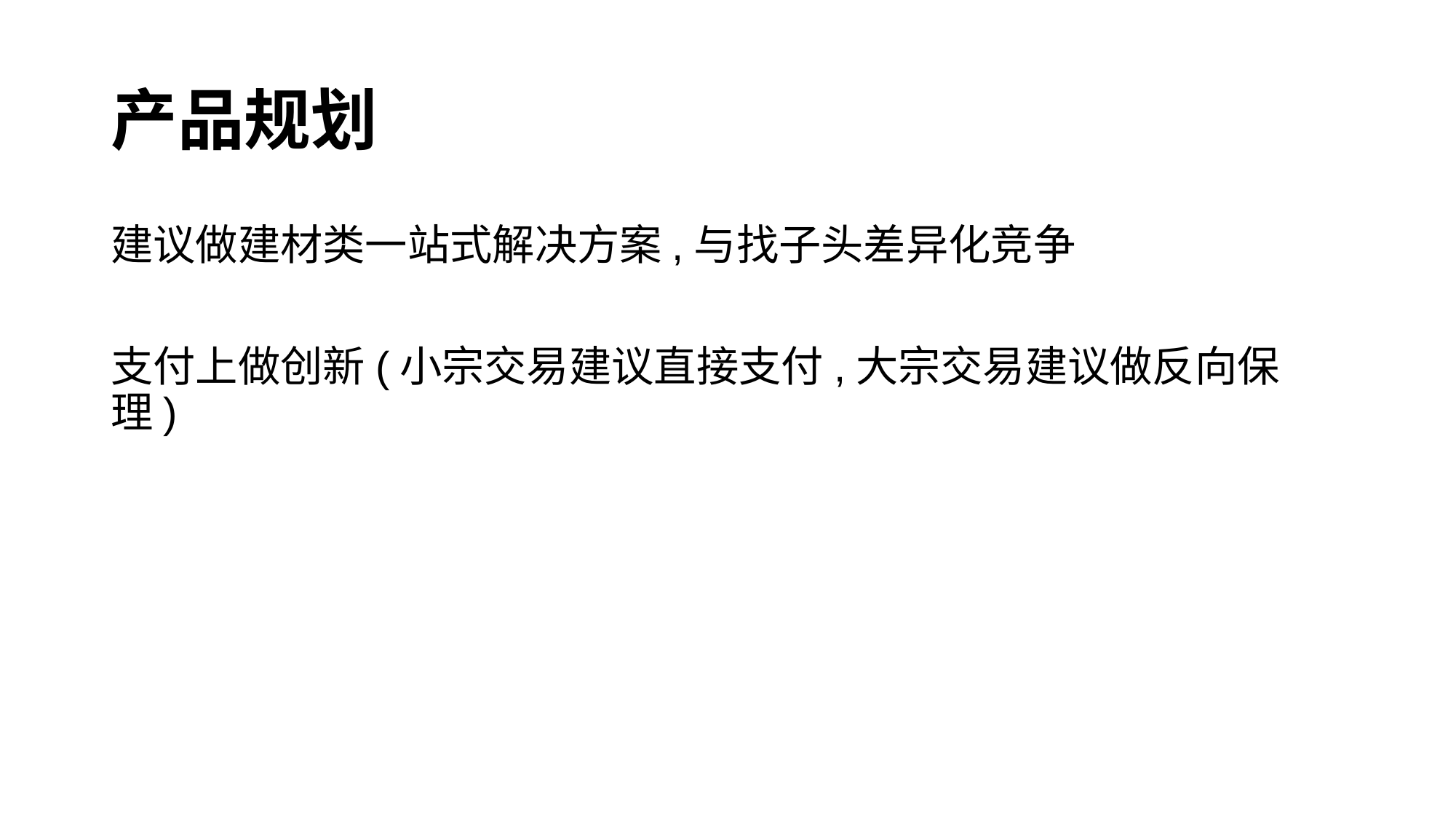

# 产品规划
建议做建材类一站式解决方案,与找子头差异化竞争

支付上做创新(小宗交易建议直接支付,大宗交易建议做反向保理)